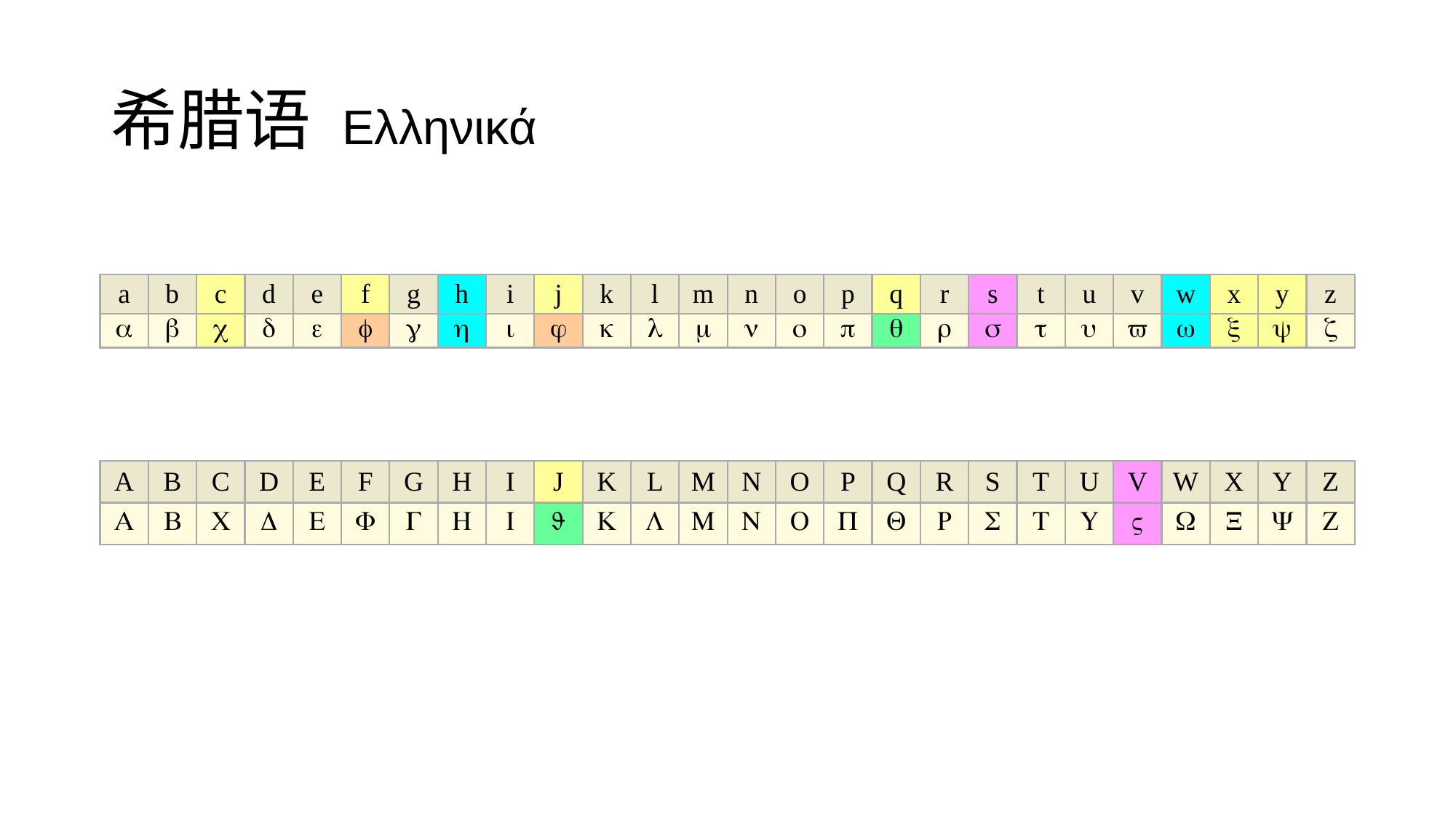

# 希腊语 Ελληνικά
| a | b | c | d | e | f | g | h | i | j | k | l | m | n | o | p | q | r | s | t | u | v | w | x | y | z |
| --- | --- | --- | --- | --- | --- | --- | --- | --- | --- | --- | --- | --- | --- | --- | --- | --- | --- | --- | --- | --- | --- | --- | --- | --- | --- |
| α | β | χ | δ | ε | φ | γ | η | ι | ϕ | κ | λ | μ | ν | ο | π | θ | ρ | σ | τ | υ | ϖ | ω | ξ | ψ | ζ |
| A | B | C | D | E | F | G | H | I | J | K | L | M | N | O | P | Q | R | S | T | U | V | W | X | Y | Z |
| --- | --- | --- | --- | --- | --- | --- | --- | --- | --- | --- | --- | --- | --- | --- | --- | --- | --- | --- | --- | --- | --- | --- | --- | --- | --- |
| Α | Β | Χ | Δ | Ε | Φ | Γ | Η | Ι | ϑ | Κ | Λ | Μ | Ν | Ο | Π | Θ | Ρ | Σ | Τ | Υ | ς | Ω | Ξ | Ψ | Ζ |